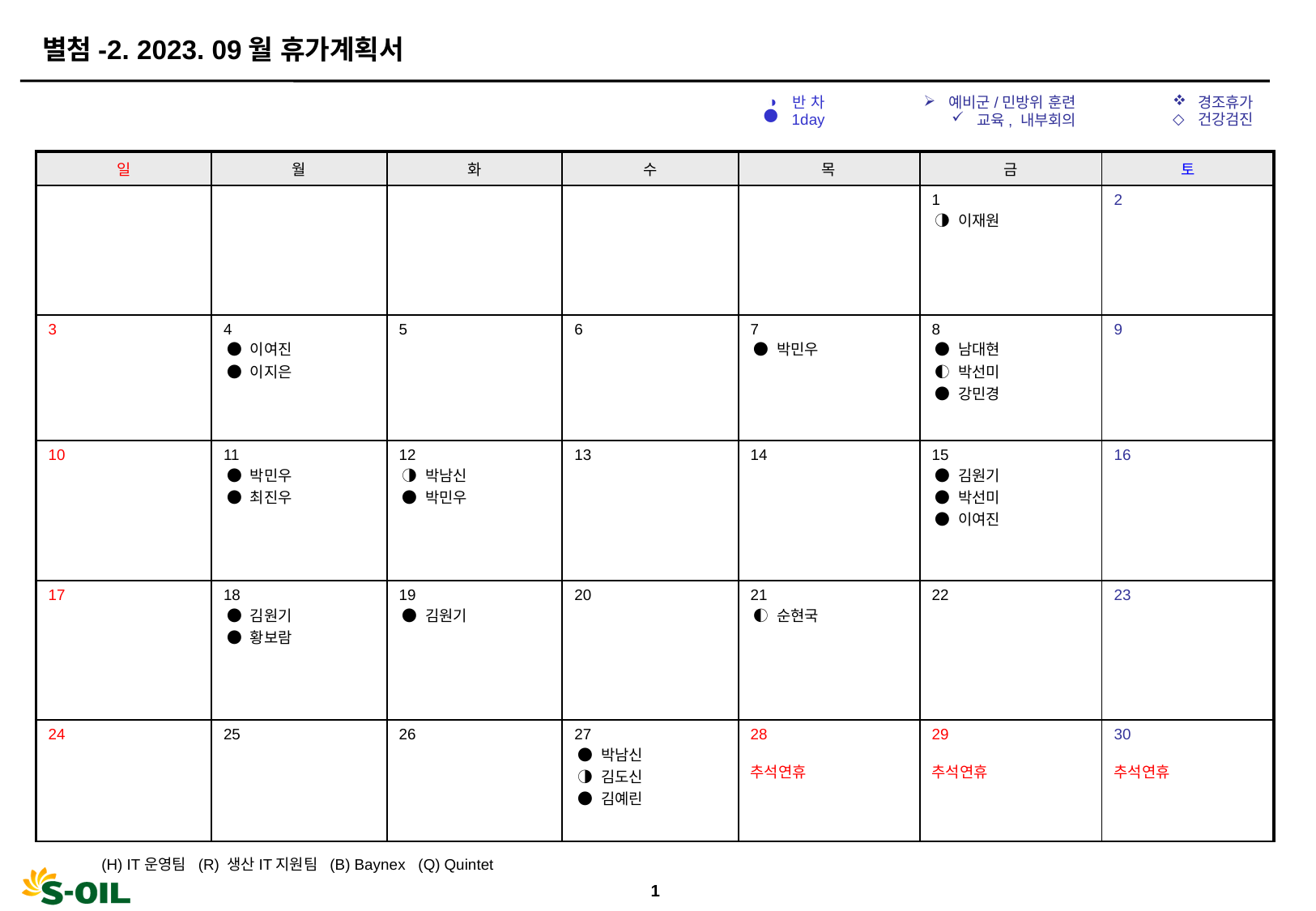

별첨-2. 2023. 09월 휴가계획서
반 차
 1day
경조휴가
건강검진
예비군/민방위 훈련
교육, 내부회의
| 일 | 월 | 화 | 수 | 목 | 금 | 토 |
| --- | --- | --- | --- | --- | --- | --- |
|  |  |  |  |  | 1 ◑ 이재원 | 2 |
| 3 | 4 ● 이여진 ● 이지은 | 5 | 6 | 7 ● 박민우 | 8 ● 남대현 ◐ 박선미 ● 강민경 | 9 |
| 10 | 11 ● 박민우 ● 최진우 | 12 ◑ 박남신 ● 박민우 | 13 | 14 | 15 ● 김원기 ● 박선미 ● 이여진 | 16 |
| 17 | 18 ● 김원기 ● 황보람 | 19 ● 김원기 | 20 | 21 ◐ 순현국 | 22 | 23 |
| 24 | 25 | 26 | 27 ● 박남신 ◑ 김도신 ● 김예린 | 28 추석연휴 | 29 추석연휴 | 30 추석연휴 |
(H) IT운영팀  (R) 생산IT지원팀  (B) Baynex   (Q) Quintet